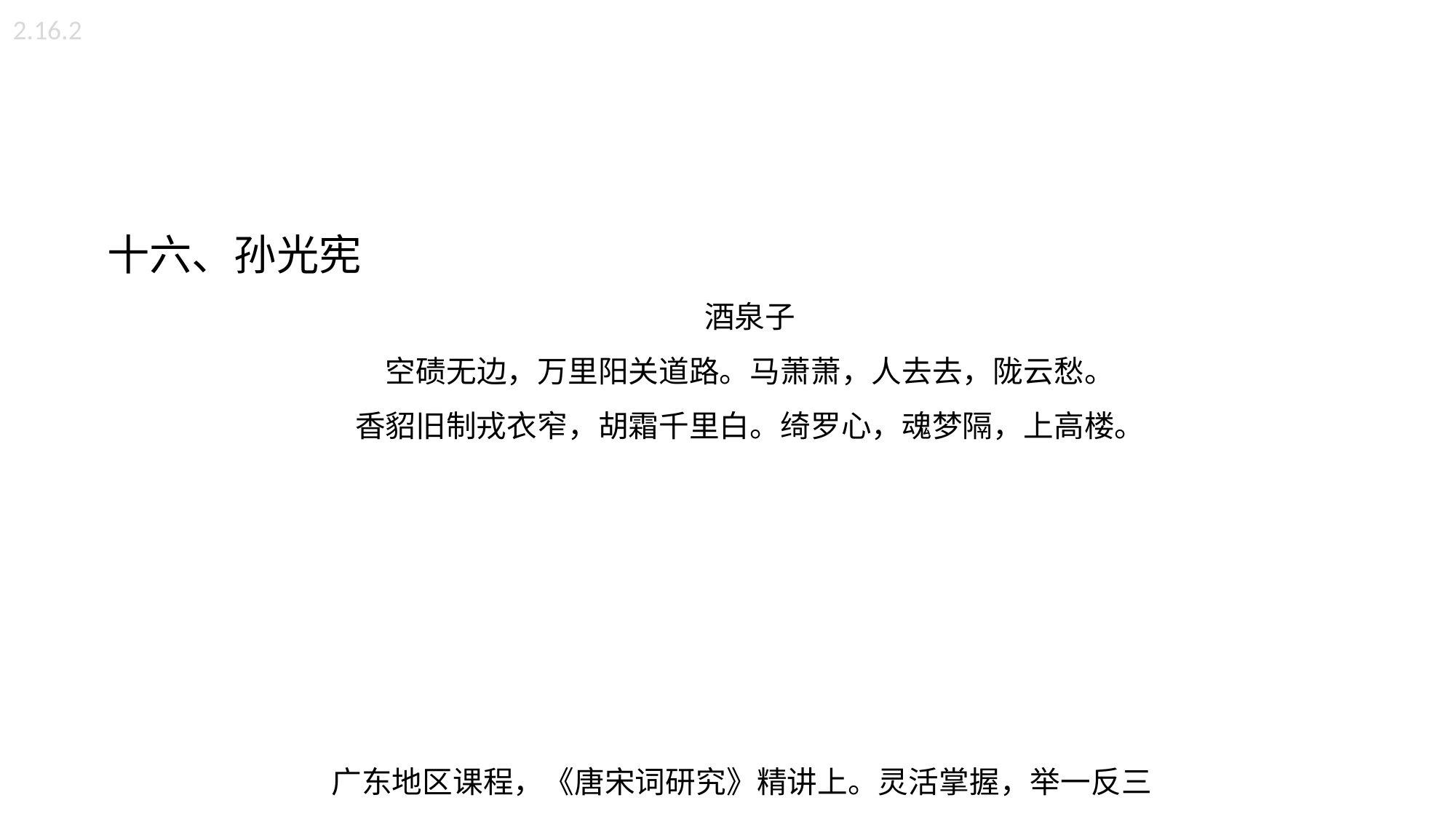

2.16.2
十六、孙光宪
酒泉子
空碛无边，万里阳关道路。马萧萧，人去去，陇云愁。
香貂旧制戎衣窄，胡霜千里白。绮罗心，魂梦隔，上高楼。
广东地区课程，《唐宋词研究》精讲上。灵活掌握，举一反三